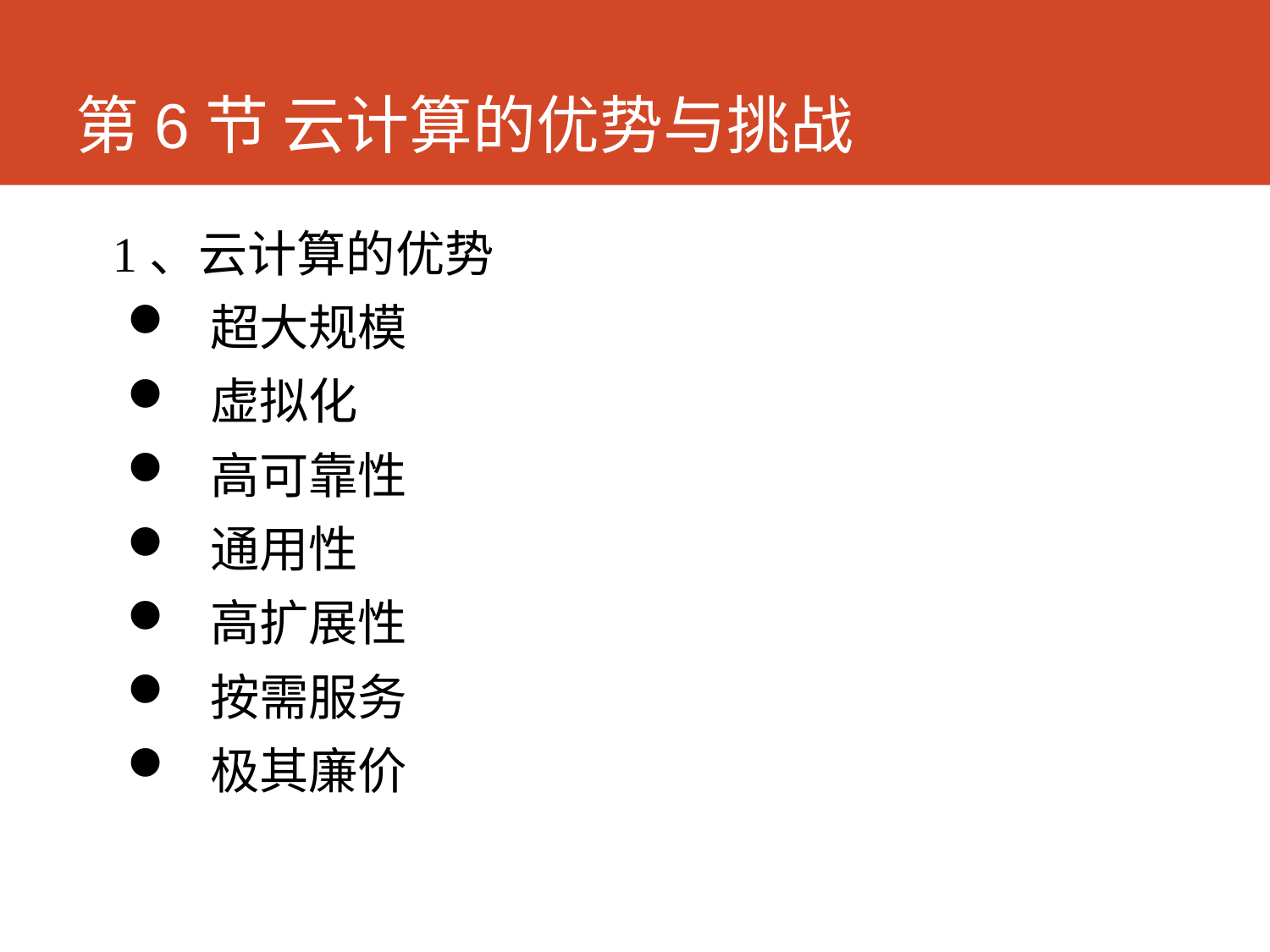

# 第6节 云计算的优势与挑战
   1、云计算的优势
  超大规模
  虚拟化
  高可靠性
  通用性
  高扩展性
  按需服务
  极其廉价